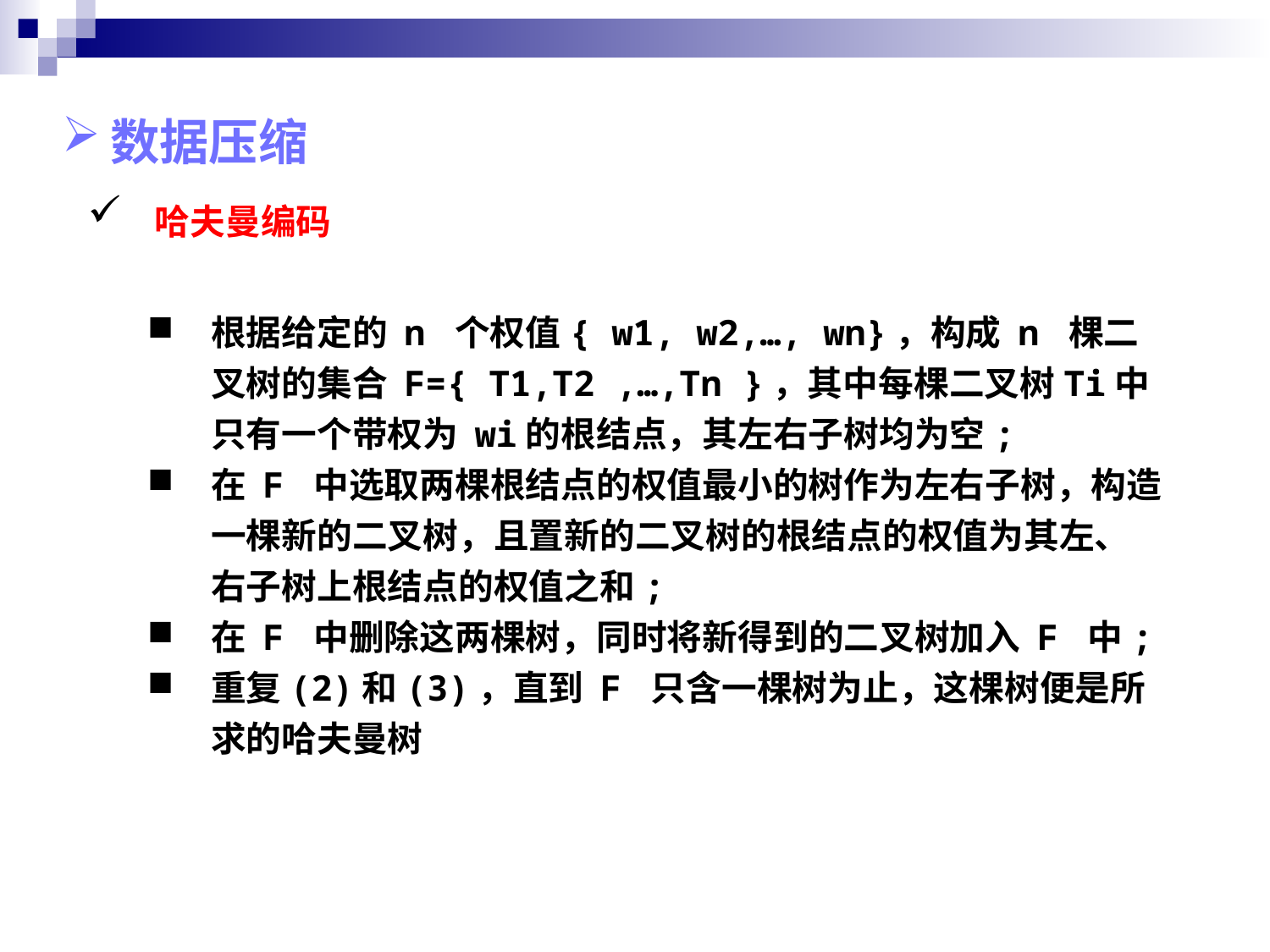

数据压缩
 哈夫曼编码
根据给定的 n 个权值{ w1, w2,…, wn}，构成 n 棵二叉树的集合 F={ T1,T2 ,…,Tn }，其中每棵二叉树Ti中只有一个带权为 wi的根结点，其左右子树均为空;
在 F 中选取两棵根结点的权值最小的树作为左右子树，构造一棵新的二叉树，且置新的二叉树的根结点的权值为其左、右子树上根结点的权值之和;
在 F 中删除这两棵树，同时将新得到的二叉树加入 F 中;
重复(2)和(3)，直到 F 只含一棵树为止，这棵树便是所求的哈夫曼树